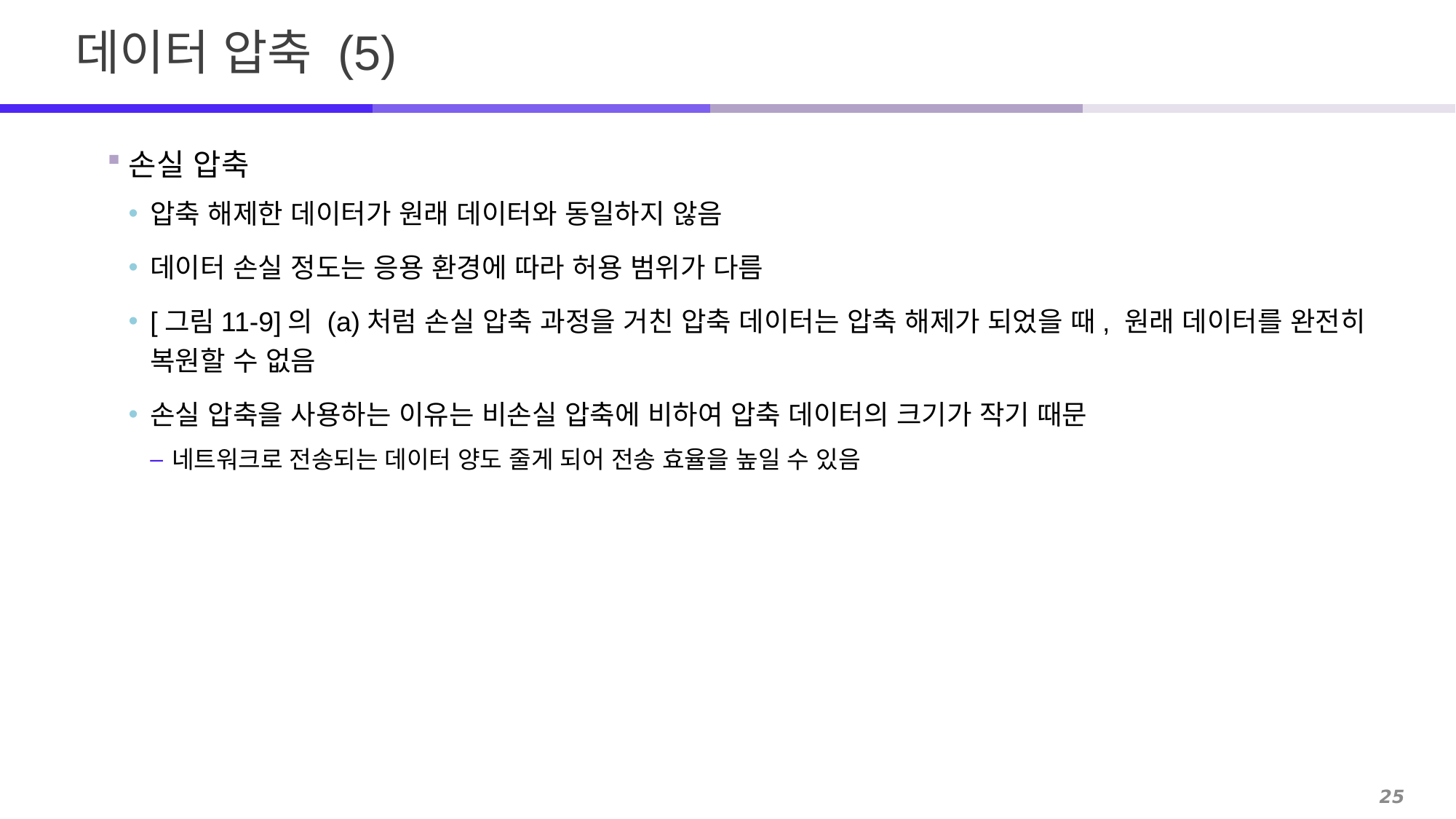

# 데이터 압축 (5)
손실 압축
압축 해제한 데이터가 원래 데이터와 동일하지 않음
데이터 손실 정도는 응용 환경에 따라 허용 범위가 다름
[그림11-9]의 (a)처럼 손실 압축 과정을 거친 압축 데이터는 압축 해제가 되었을 때, 원래 데이터를 완전히 복원할 수 없음
손실 압축을 사용하는 이유는 비손실 압축에 비하여 압축 데이터의 크기가 작기 때문
네트워크로 전송되는 데이터 양도 줄게 되어 전송 효율을 높일 수 있음